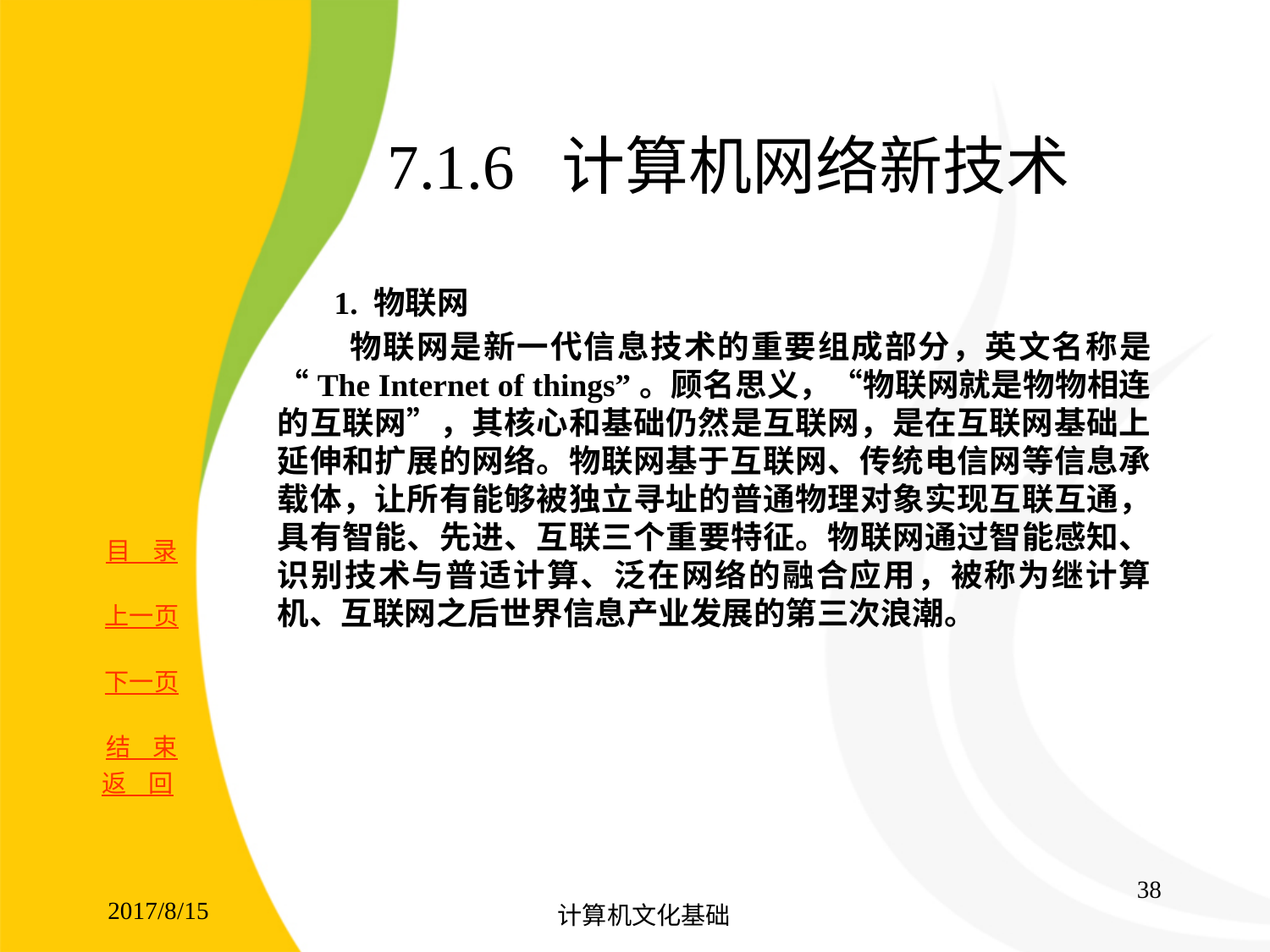

# 7.1.6  计算机网络新技术
       1. 物联网
       物联网是新一代信息技术的重要组成部分，英文名称是“The Internet of things”。顾名思义，“物联网就是物物相连的互联网”，其核心和基础仍然是互联网，是在互联网基础上延伸和扩展的网络。物联网基于互联网、传统电信网等信息承载体，让所有能够被独立寻址的普通物理对象实现互联互通，具有智能、先进、互联三个重要特征。物联网通过智能感知、识别技术与普适计算、泛在网络的融合应用，被称为继计算机、互联网之后世界信息产业发展的第三次浪潮。
返    回
38
2017/8/15